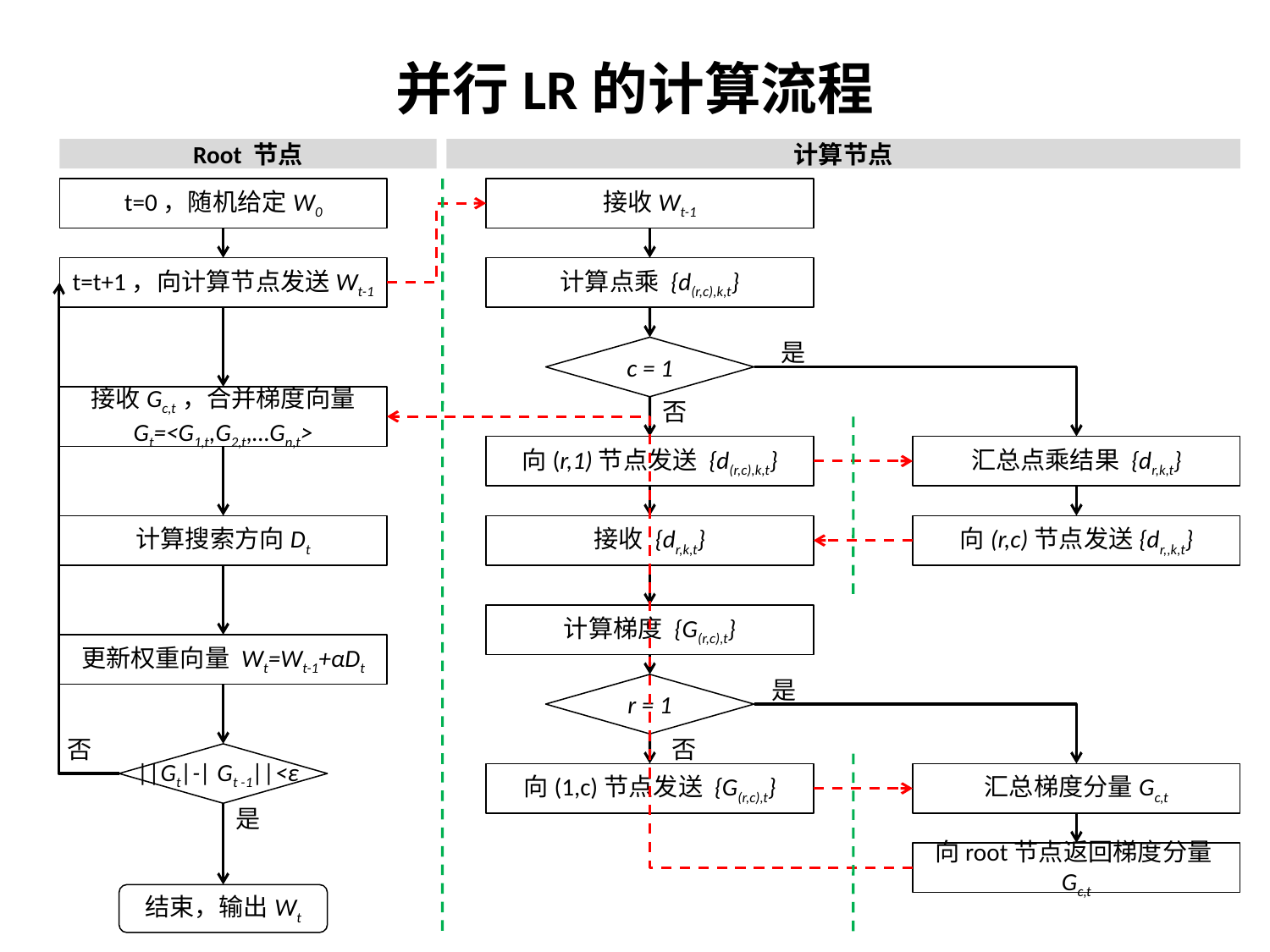

# 并行LR的计算流程
Root 节点
计算节点
t=0，随机给定W0
接收Wt-1
t=t+1，向计算节点发送Wt-1
计算点乘 {d(r,c),k,t}
是
c = 1
接收Gc,t，合并梯度向量
Gt=<G1,t,G2,t,…Gn,t>
否
向(r,1)节点发送 {d(r,c),k,t}
汇总点乘结果 {dr,k,t}
计算搜索方向Dt
接收 {dr,k,t}
向(r,c)节点发送{dr,,k,t}
计算梯度 {G(r,c),t}
更新权重向量 Wt=Wt-1+αDt
是
r = 1
否
否
||Gt|-| Gt -1||<ε

向(1,c)节点发送 {G(r,c),t}
汇总梯度分量Gc,t
是
向root节点返回梯度分量Gc,t
结束，输出Wt
20